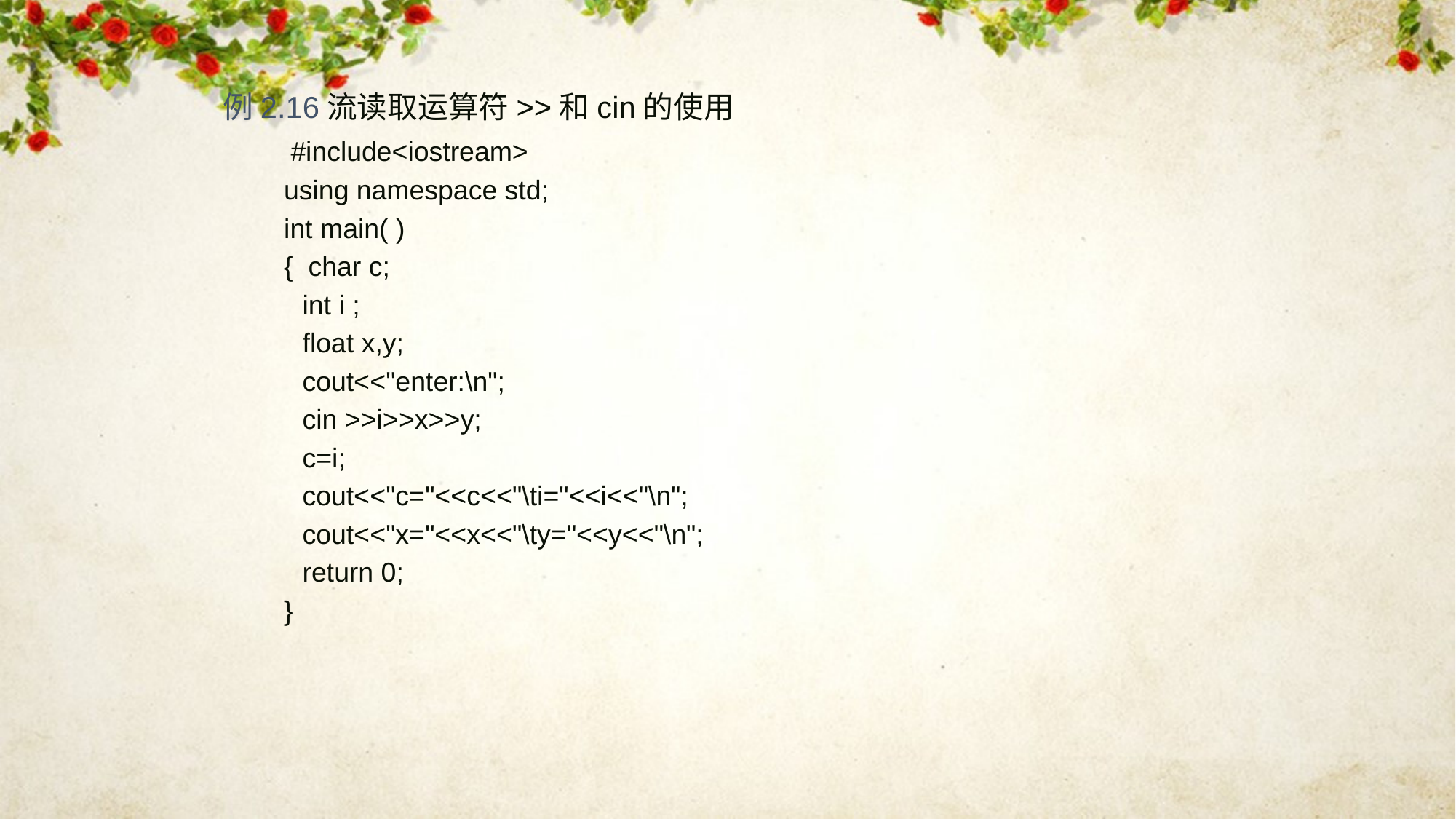

#
例2.16流读取运算符>>和cin的使用
　　#include<iostream>
　　using namespace std;
　　int main( )
　　{  char c;
　　   int i ;
　　   float x,y;
　　   cout<<"enter:\n";
　　   cin >>i>>x>>y;
　　   c=i;
　　   cout<<"c="<<c<<"\ti="<<i<<"\n";
　　   cout<<"x="<<x<<"\ty="<<y<<"\n";
　　   return 0;
　　}